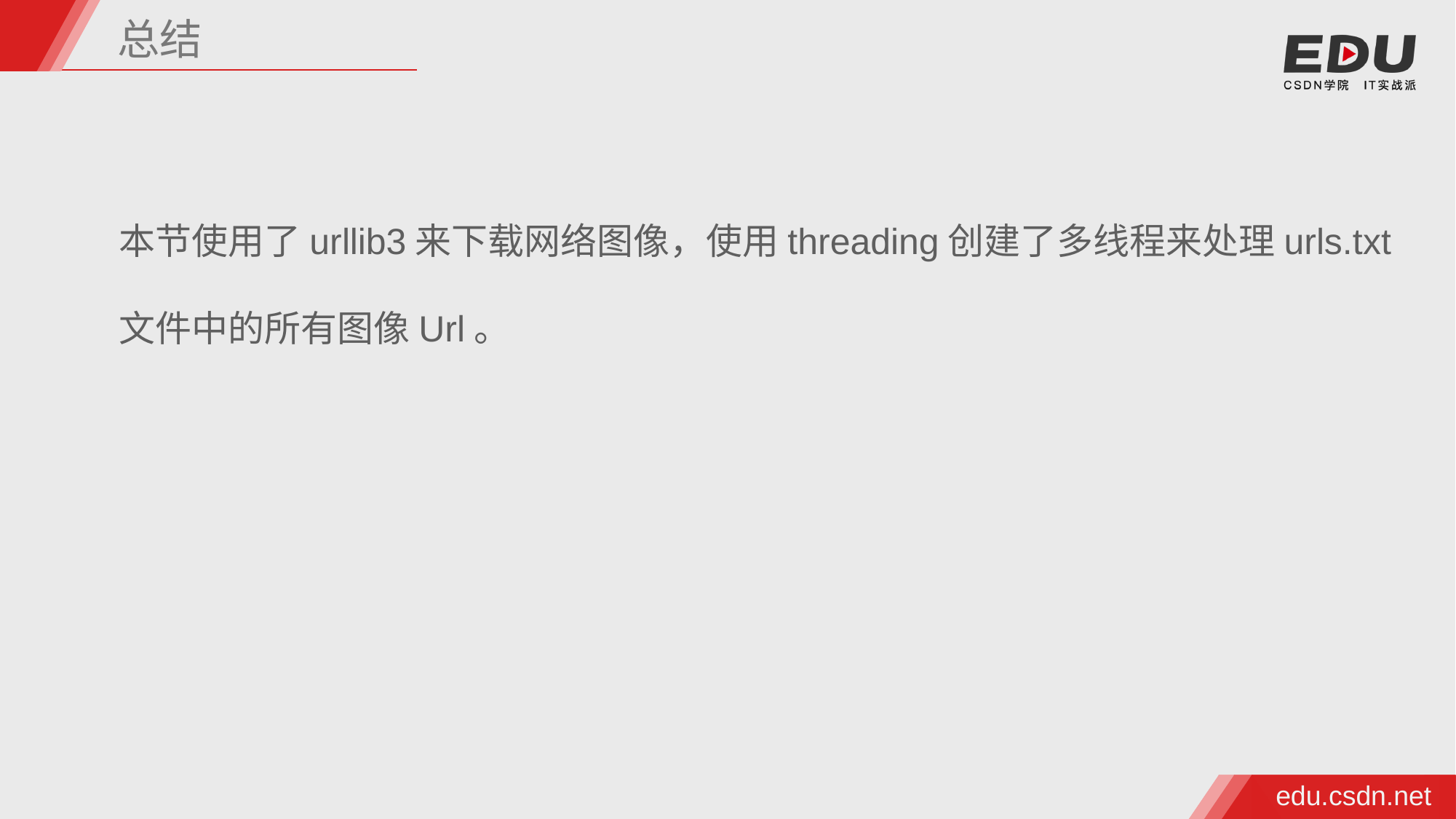

总结
本节使用了urllib3来下载网络图像，使用threading创建了多线程来处理urls.txt
文件中的所有图像Url。
edu.csdn.net